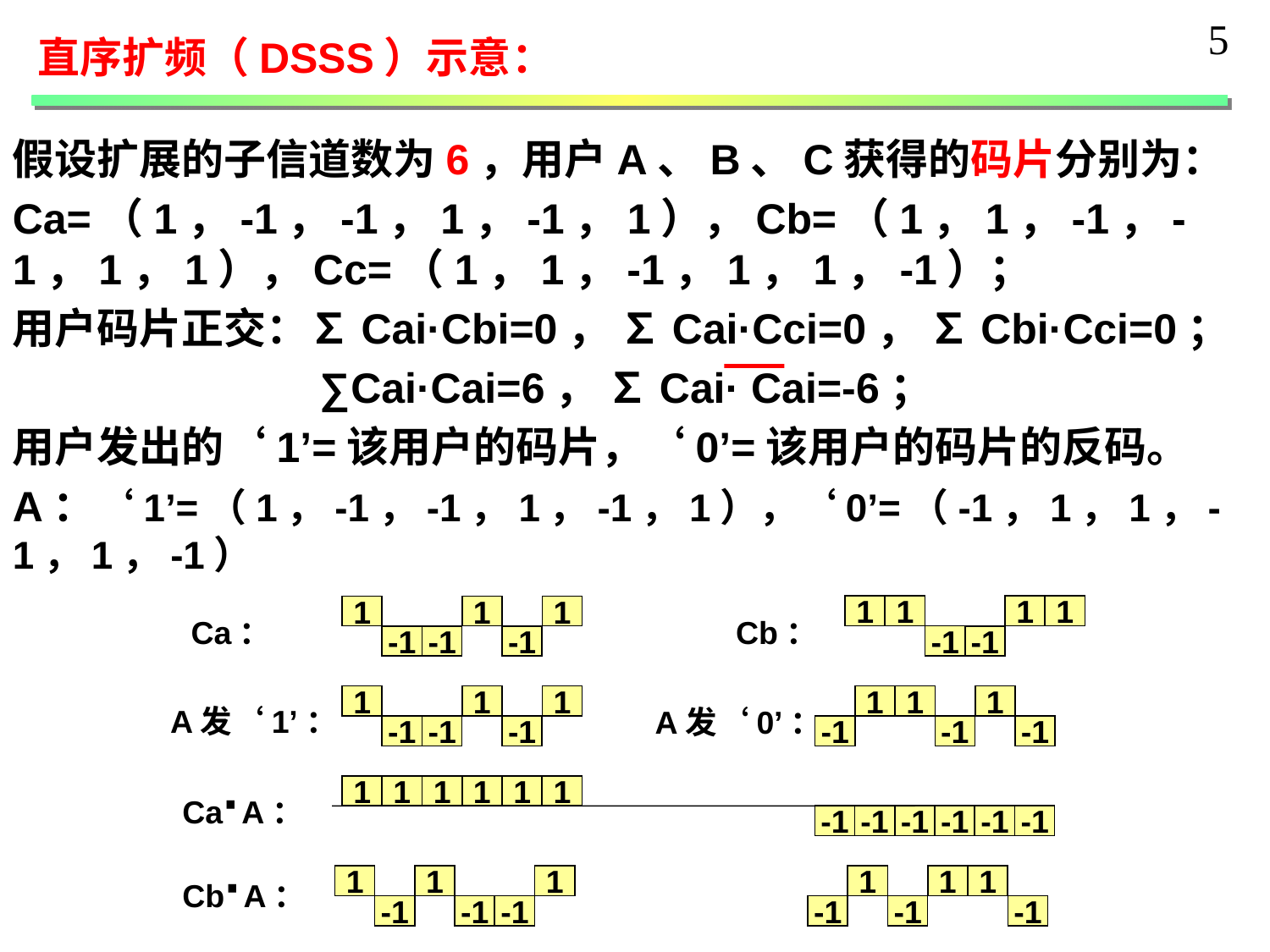

5
直序扩频（DSSS）示意：

假设扩展的子信道数为6，用户A、B、C获得的码片分别为：
Ca=（1，-1，-1，1，-1，1），Cb=（1，1，-1，-1，1，1），Cc=（1，1，-1，1，1，-1）；
用户码片正交：∑Cai·Cbi=0， ∑Cai·Cci=0， ∑Cbi·Cci=0；
                          ∑Cai·Cai=6， ∑Cai· Cai=-6；
用户发出的‘1’=该用户的码片，‘0’=该用户的码片的反码。
A：‘1’=（1，-1，-1，1，-1，1），‘0’=（-1，1，1，-1，1，-1）

1
1
1
1
1
1
1
Ca：
Cb：
-1
-1
-1
-1
-1
1
1
1
1
1
1
A发‘1’：
A发‘0’：
-1
-1
-1
-1
-1
-1
Ca·A：
1
1
1
1
1
1

-1
-1
-1
-1
-1
-1
Cb·A：
1
1
1
1
1
1
-1
-1
-1
-1
-1
-1